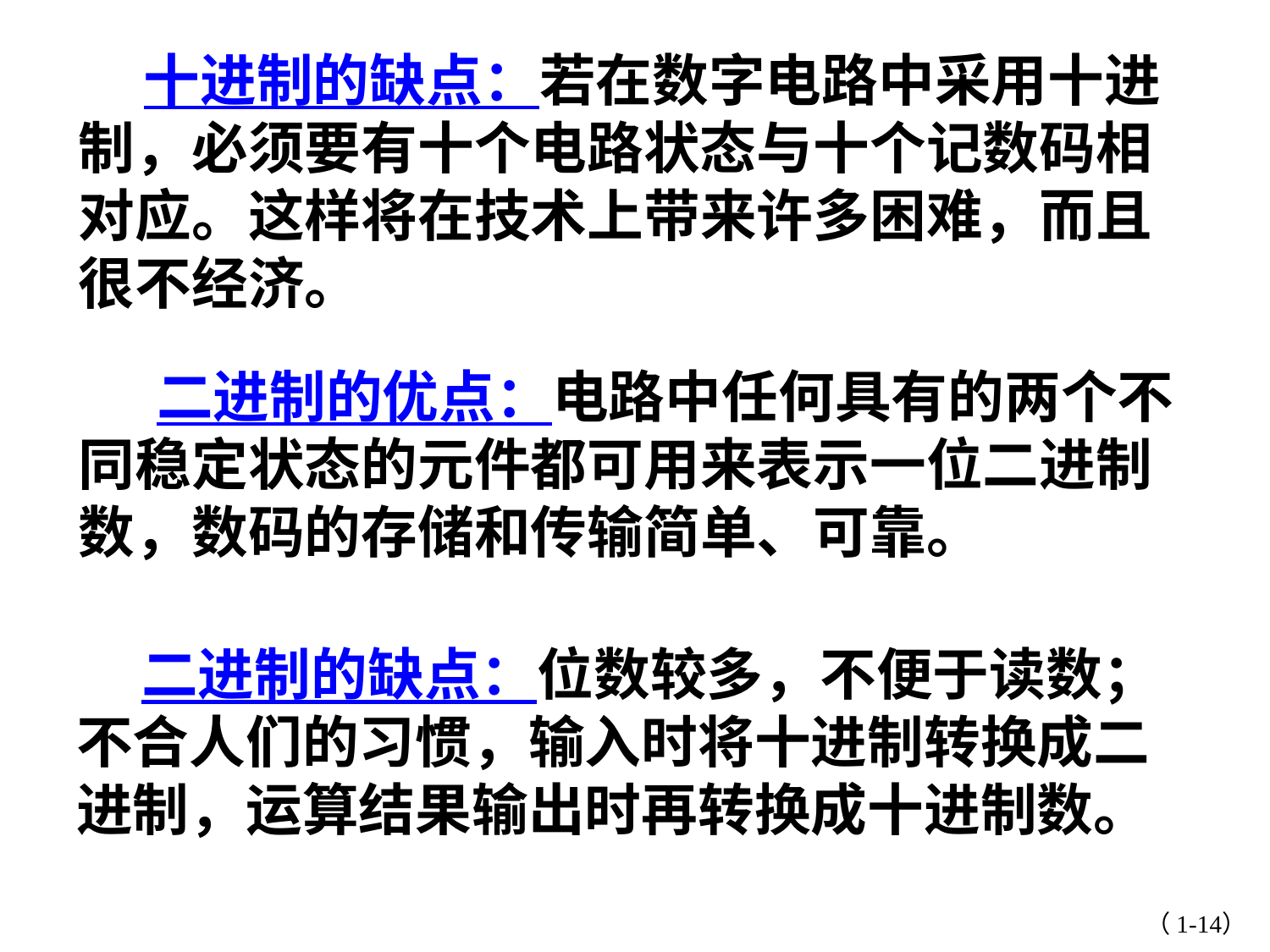

十进制的缺点：若在数字电路中采用十进制，必须要有十个电路状态与十个记数码相对应。这样将在技术上带来许多困难，而且很不经济。
     二进制的优点：电路中任何具有的两个不同稳定状态的元件都可用来表示一位二进制数，数码的存储和传输简单、可靠。
    二进制的缺点：位数较多，不便于读数；不合人们的习惯，输入时将十进制转换成二进制，运算结果输出时再转换成十进制数。
（1-14）